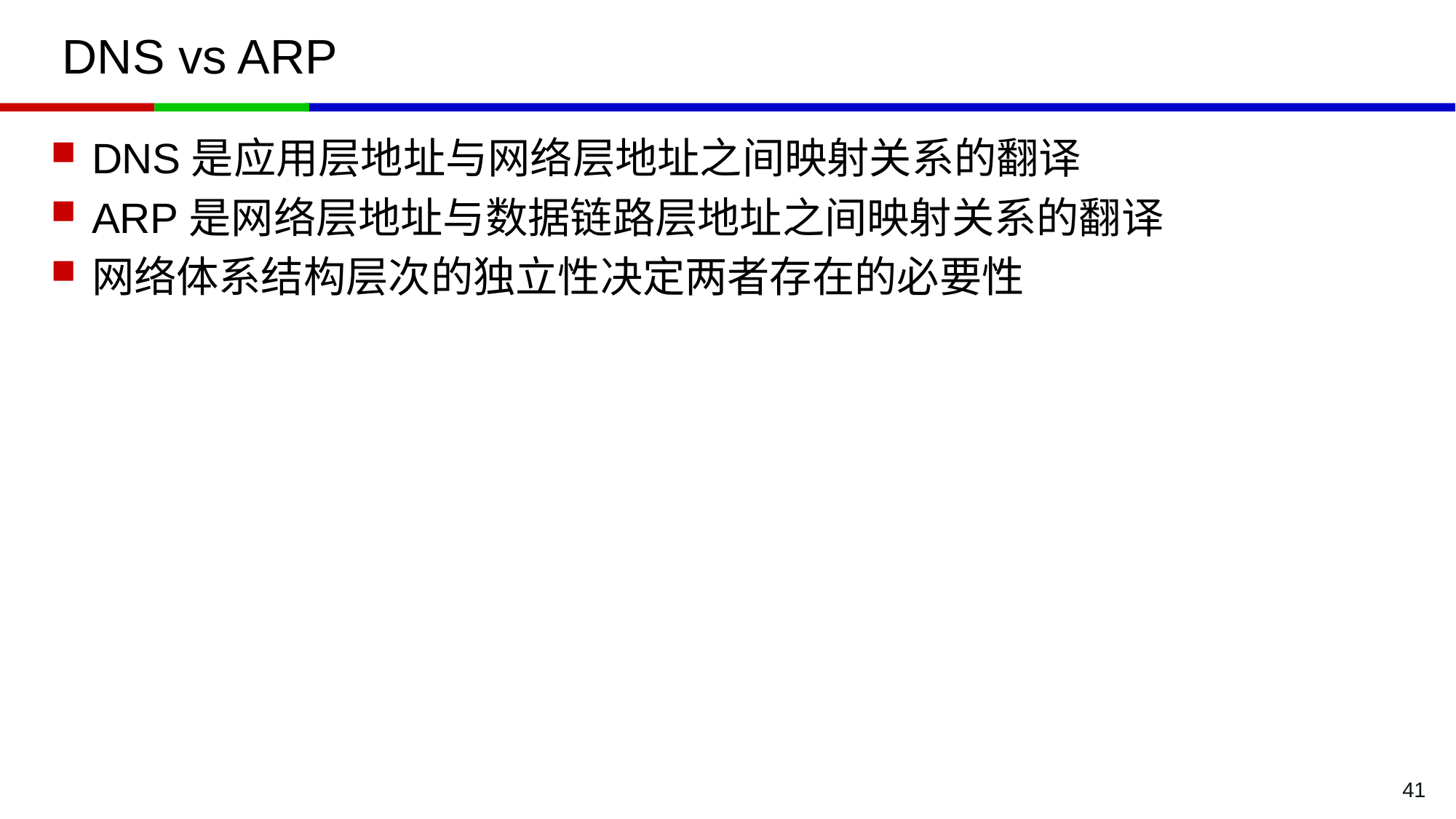

# DNS vs ARP
DNS是应用层地址与网络层地址之间映射关系的翻译
ARP是网络层地址与数据链路层地址之间映射关系的翻译
网络体系结构层次的独立性决定两者存在的必要性
41